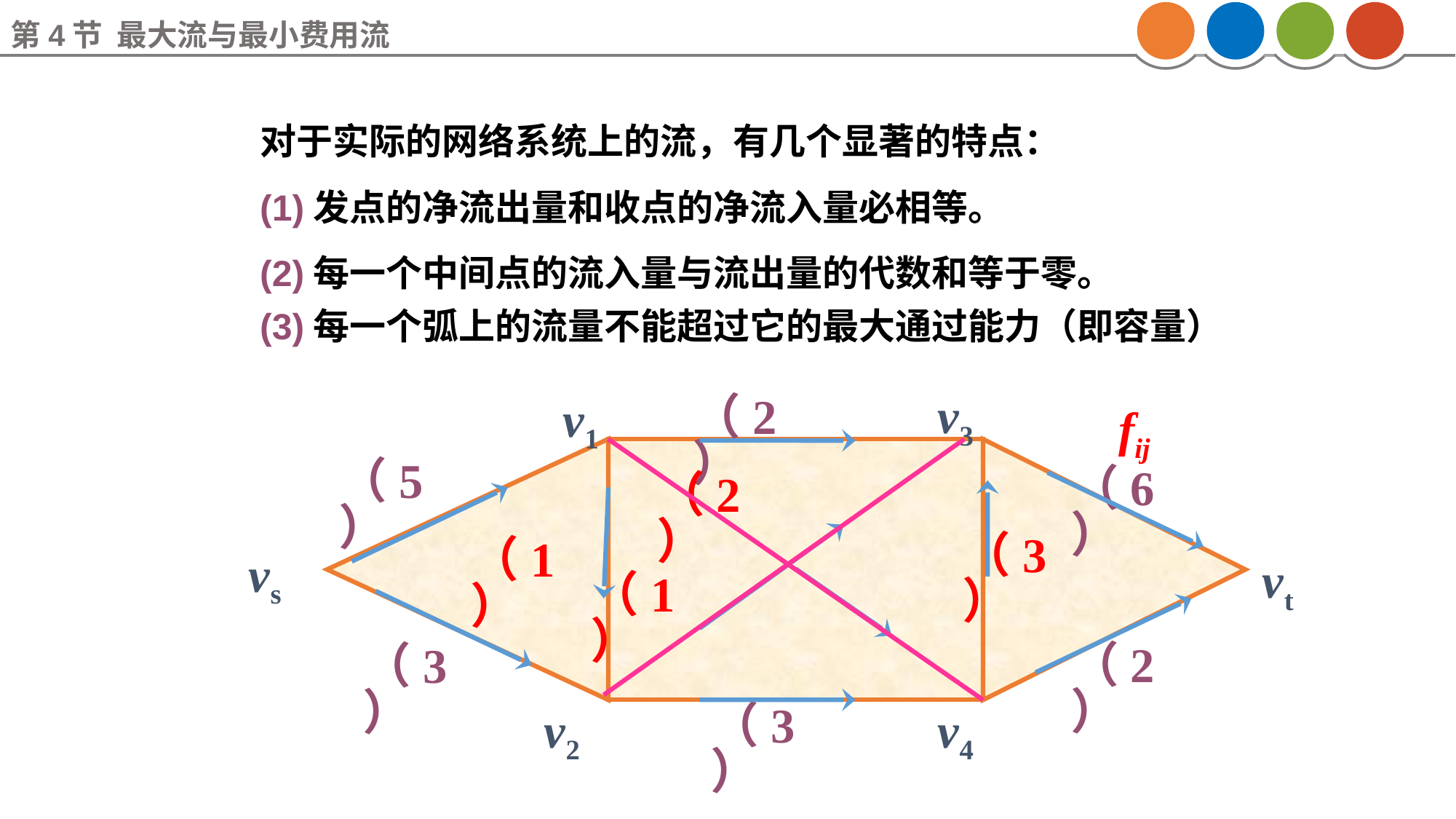

第4节  最大流与最小费用流
对于实际的网络系统上的流，有几个显著的特点：
(1)发点的净流出量和收点的净流入量必相等。
(2)每一个中间点的流入量与流出量的代数和等于零。
(3)每一个弧上的流量不能超过它的最大通过能力（即容量）
v3
v1
（2）
fij

（5）
（6）
（2）

（3）
（1）

vs
vt

（1）

（2）
（3）

v2
（3）
v4